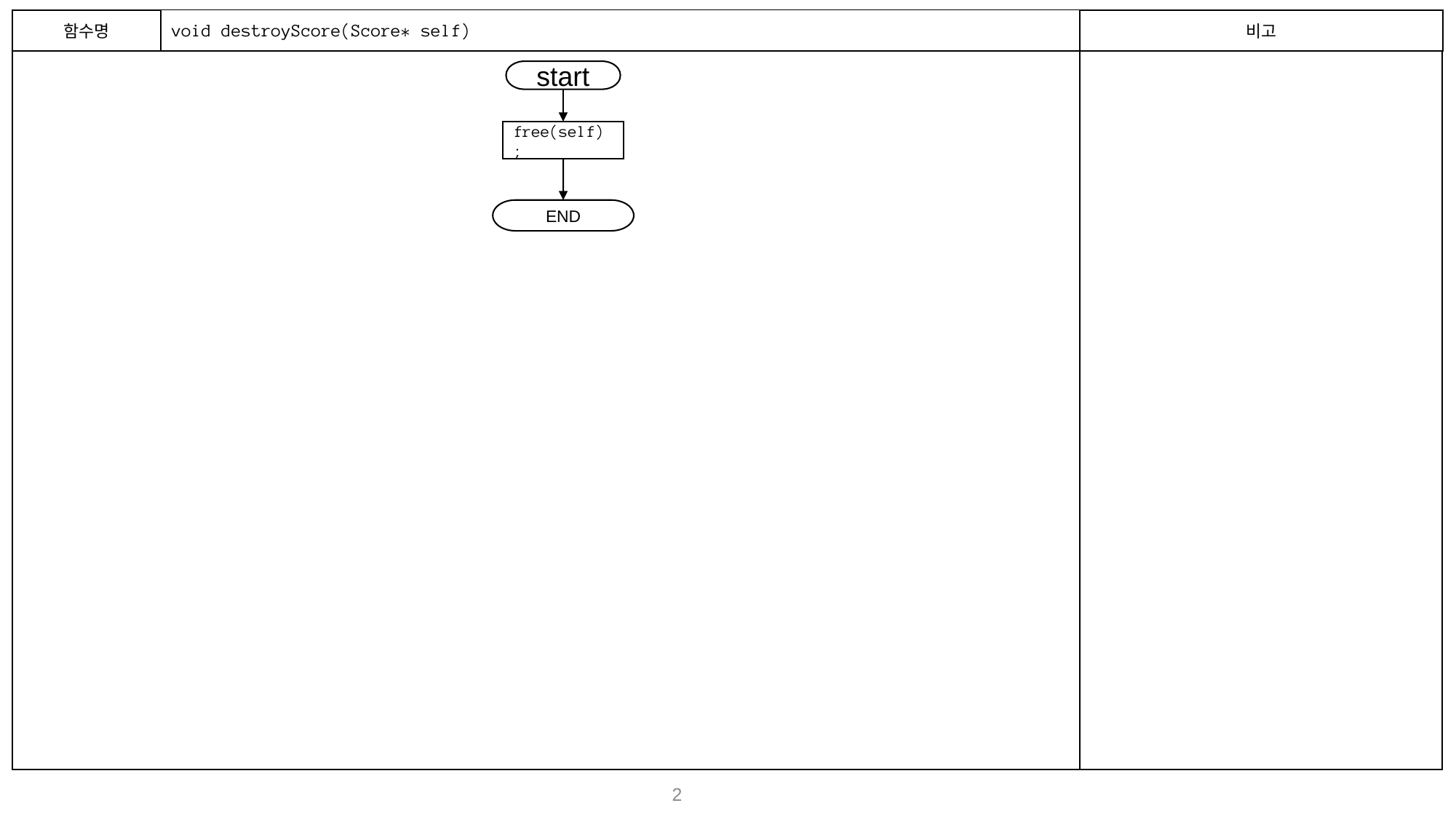

함수명
# void destroyScore(Score* self)
비고

start
free(self);
END
2